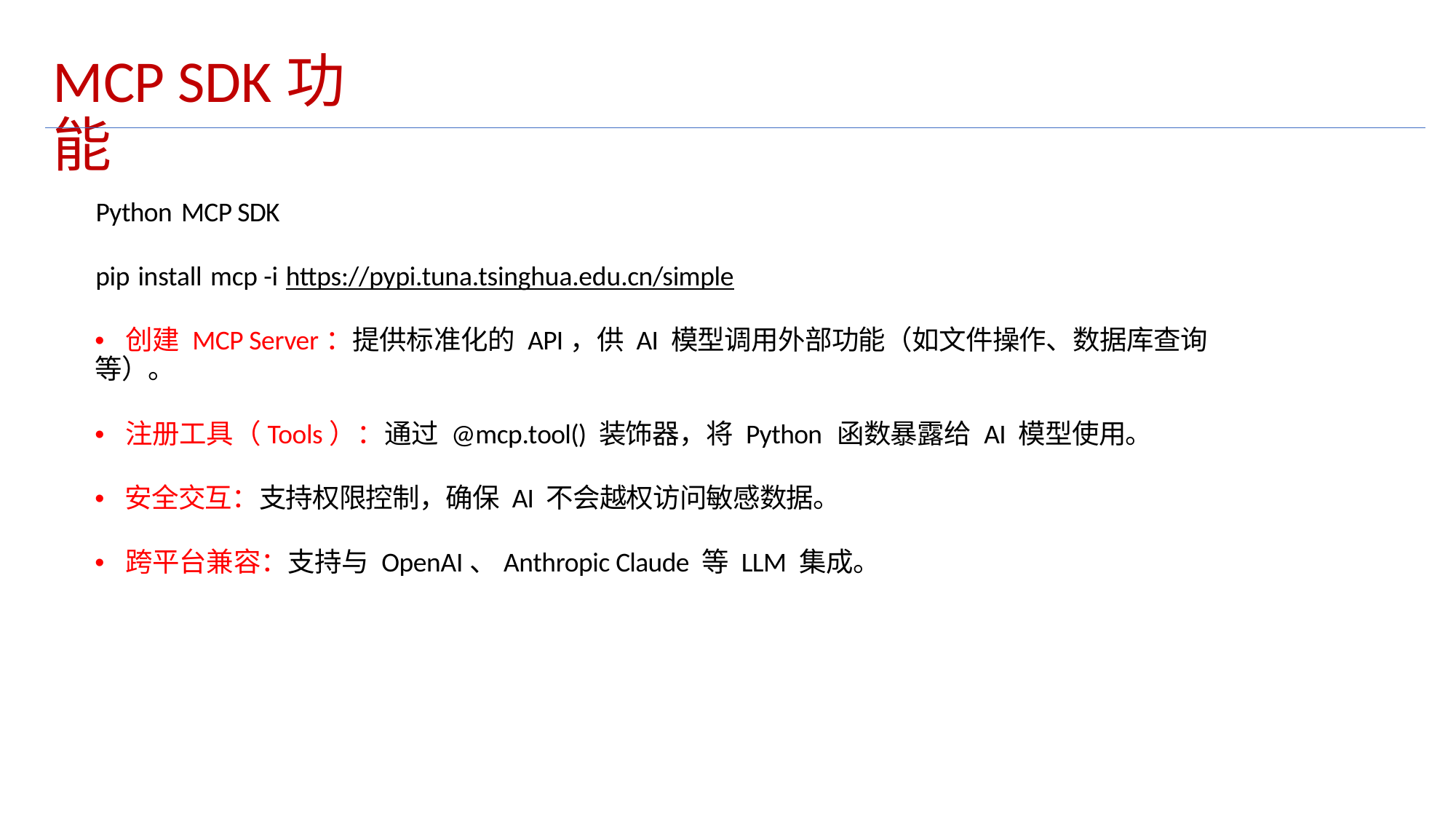

MCP SDK功能

Python MCP SDK

pip install mcp -i https://pypi.tuna.tsinghua.edu.cn/simple

•  创建 MCP Server：提供标准化的 API，供 AI 模型调用外部功能（如文件操作、数据库查询等）。

•  注册工具（Tools）：通过 @mcp.tool() 装饰器，将 Python 函数暴露给 AI 模型使用。

•  安全交互：支持权限控制，确保 AI 不会越权访问敏感数据。

•  跨平台兼容：支持与 OpenAI、Anthropic Claude 等 LLM 集成。